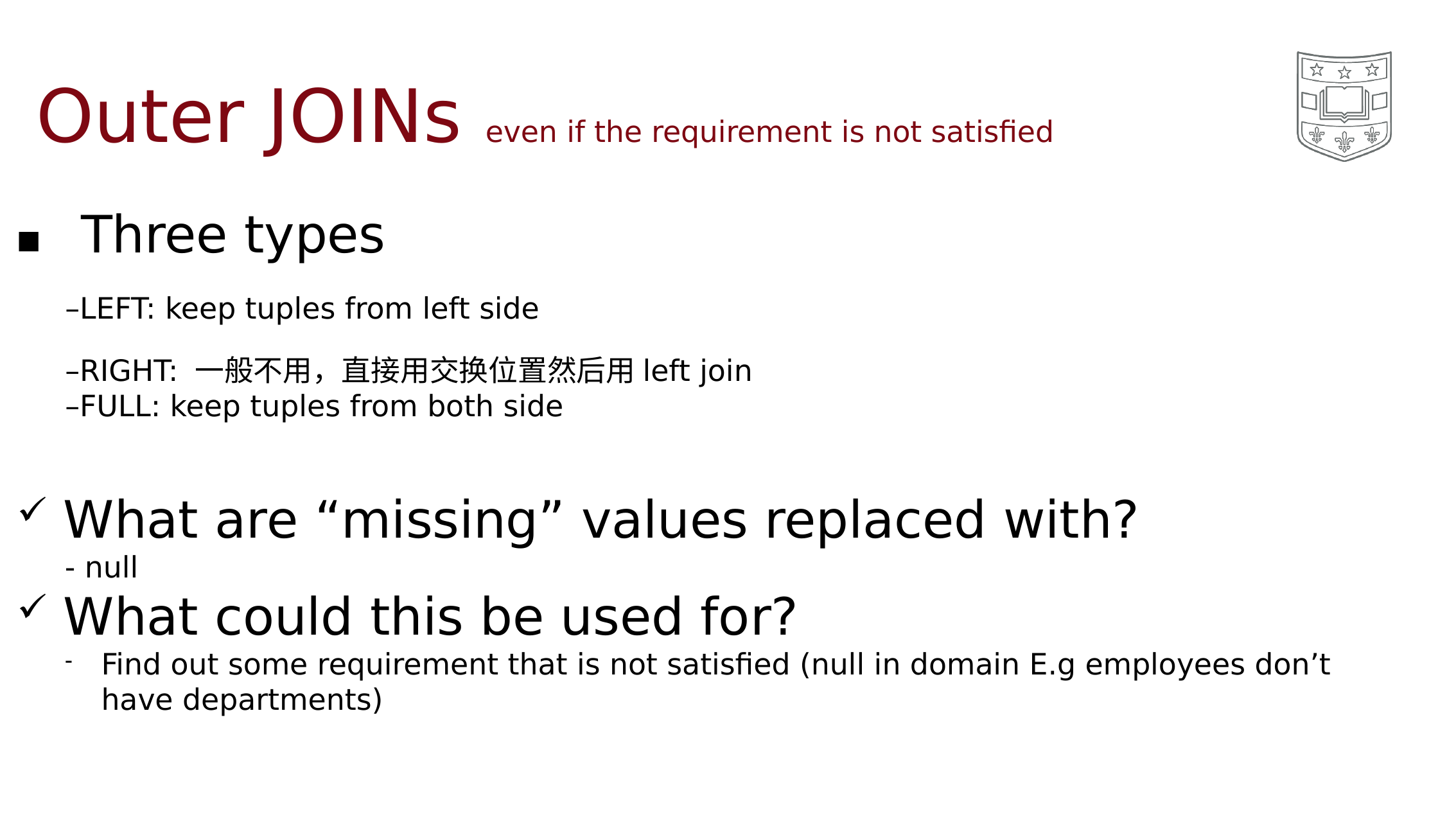

# Outer JOINs even if the requirement is not satisfied
◼Three types
–LEFT: keep tuples from left side
–RIGHT: 一般不用，直接用交换位置然后用left join
–FULL: keep tuples from both side

What are “missing” values replaced with?
	- null
What could this be used for?
Find out some requirement that is not satisfied (null in domain E.g employees don’t have departments)